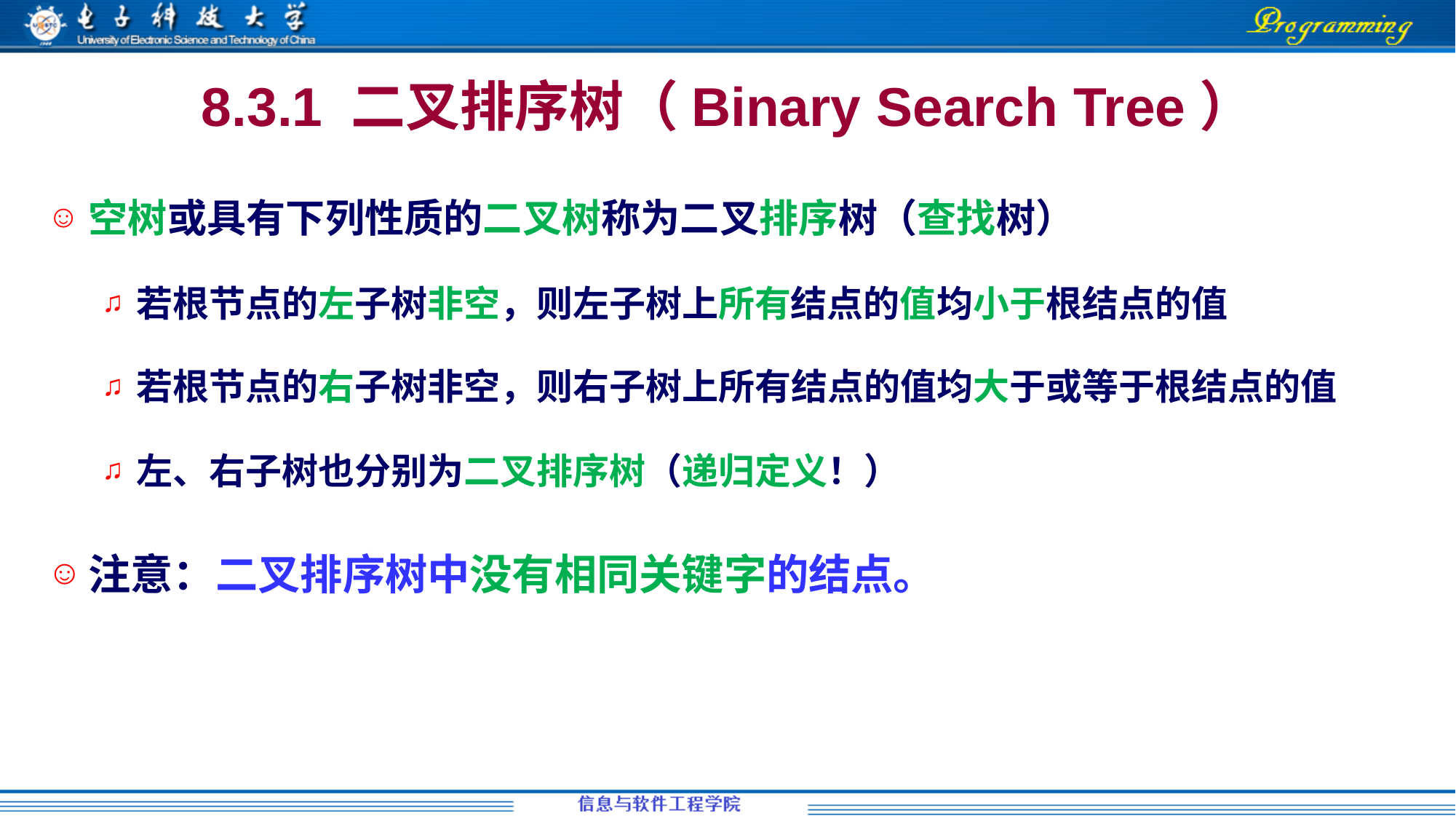

# 8.3.1 二叉排序树（Binary Search Tree）
空树或具有下列性质的二叉树称为二叉排序树（查找树）
若根节点的左子树非空，则左子树上所有结点的值均小于根结点的值
若根节点的右子树非空，则右子树上所有结点的值均大于或等于根结点的值
左、右子树也分别为二叉排序树（递归定义！）
注意：二叉排序树中没有相同关键字的结点。